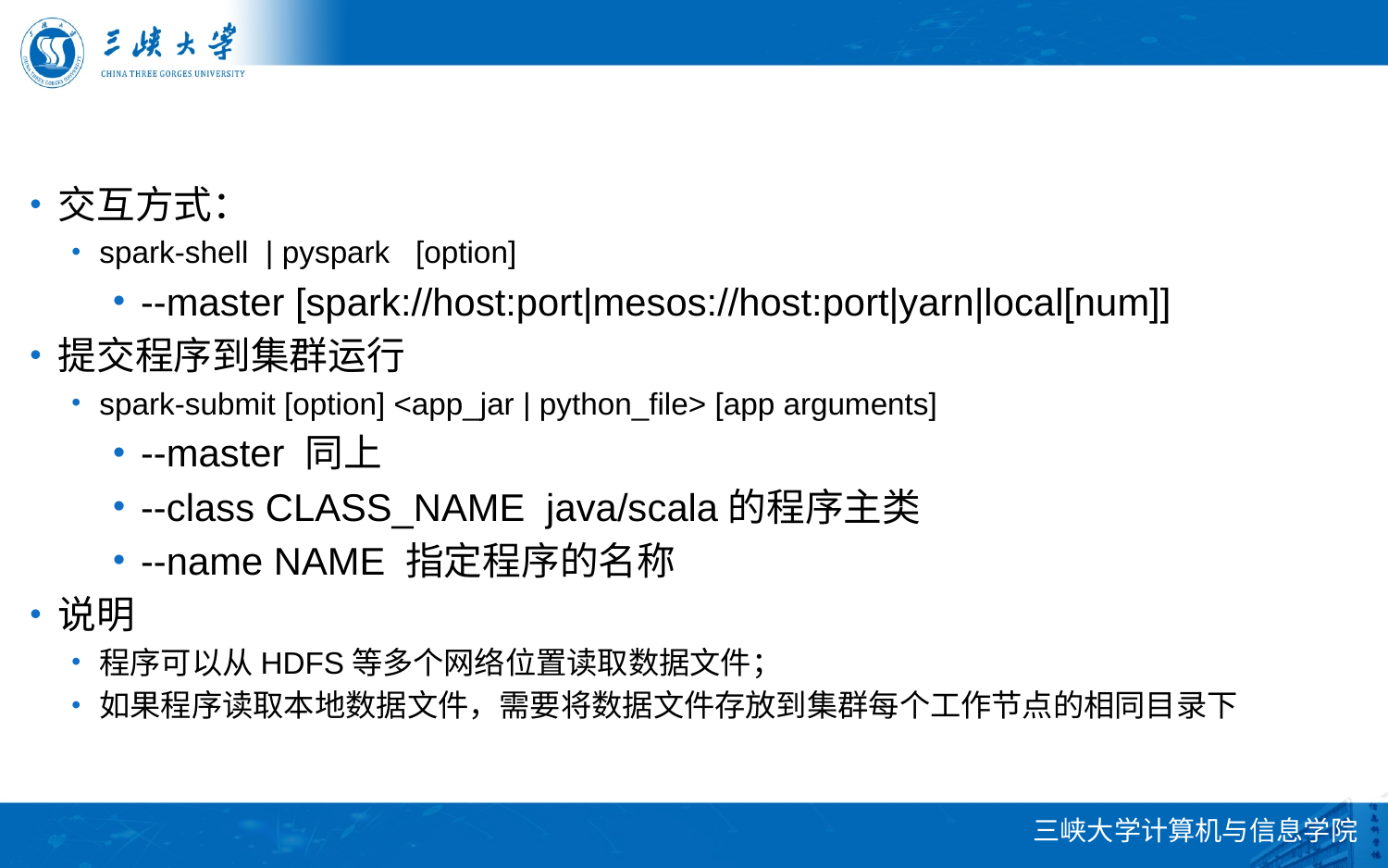

7.3.4 运行spark
# 交互方式：
spark-shell  | pyspark   [option]
--master [spark://host:port|mesos://host:port|yarn|local[num]]
提交程序到集群运行
spark-submit [option] <app_jar | python_file> [app arguments]
--master 同上
--class CLASS_NAME  java/scala的程序主类
--name NAME 指定程序的名称
说明
程序可以从HDFS等多个网络位置读取数据文件；
如果程序读取本地数据文件，需要将数据文件存放到集群每个工作节点的相同目录下